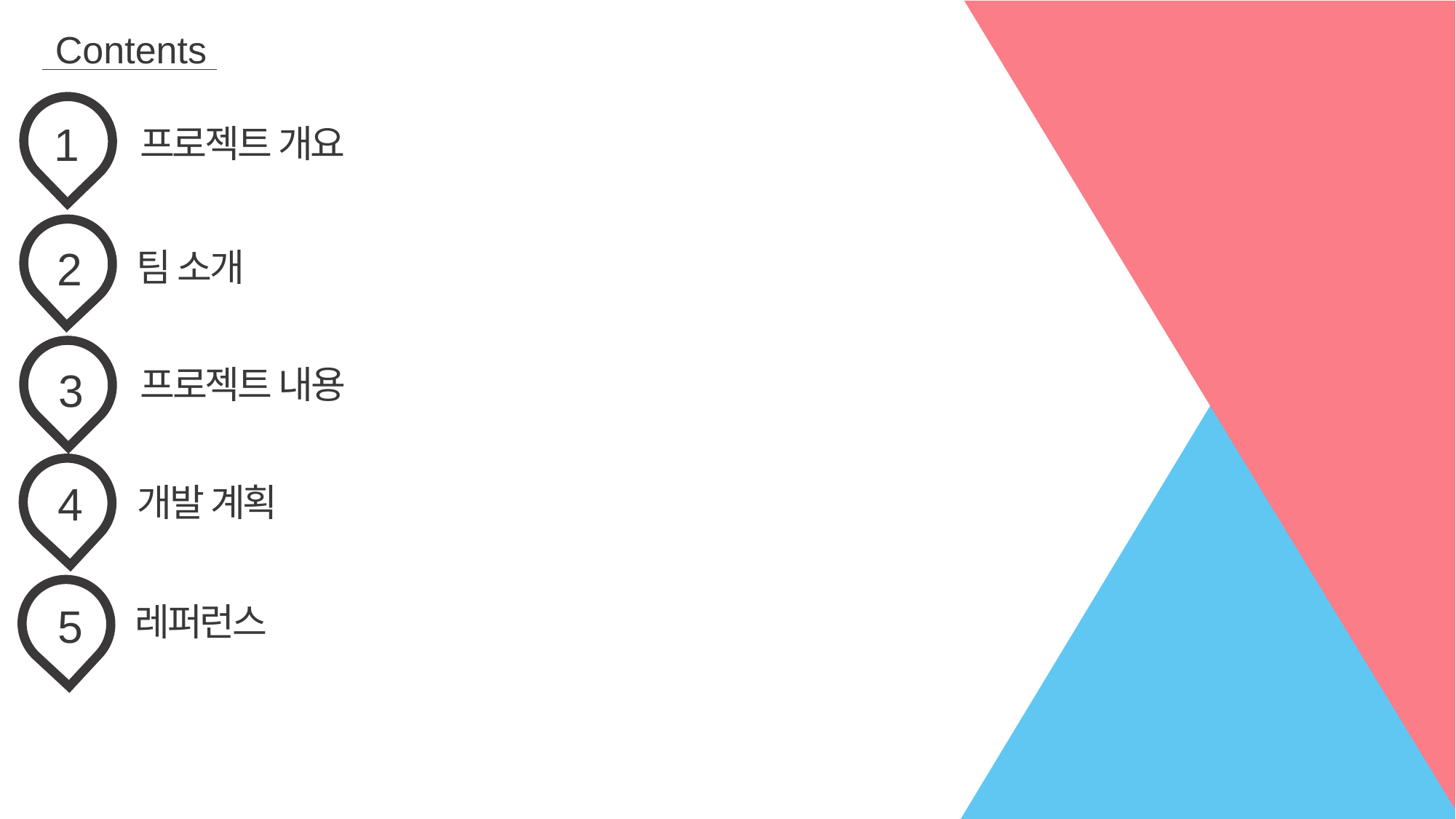

Contents

 1
프로젝트 개요

팀 소개
프로젝트 내용
개발 계획

 2

 3

 4

 5
레퍼런스